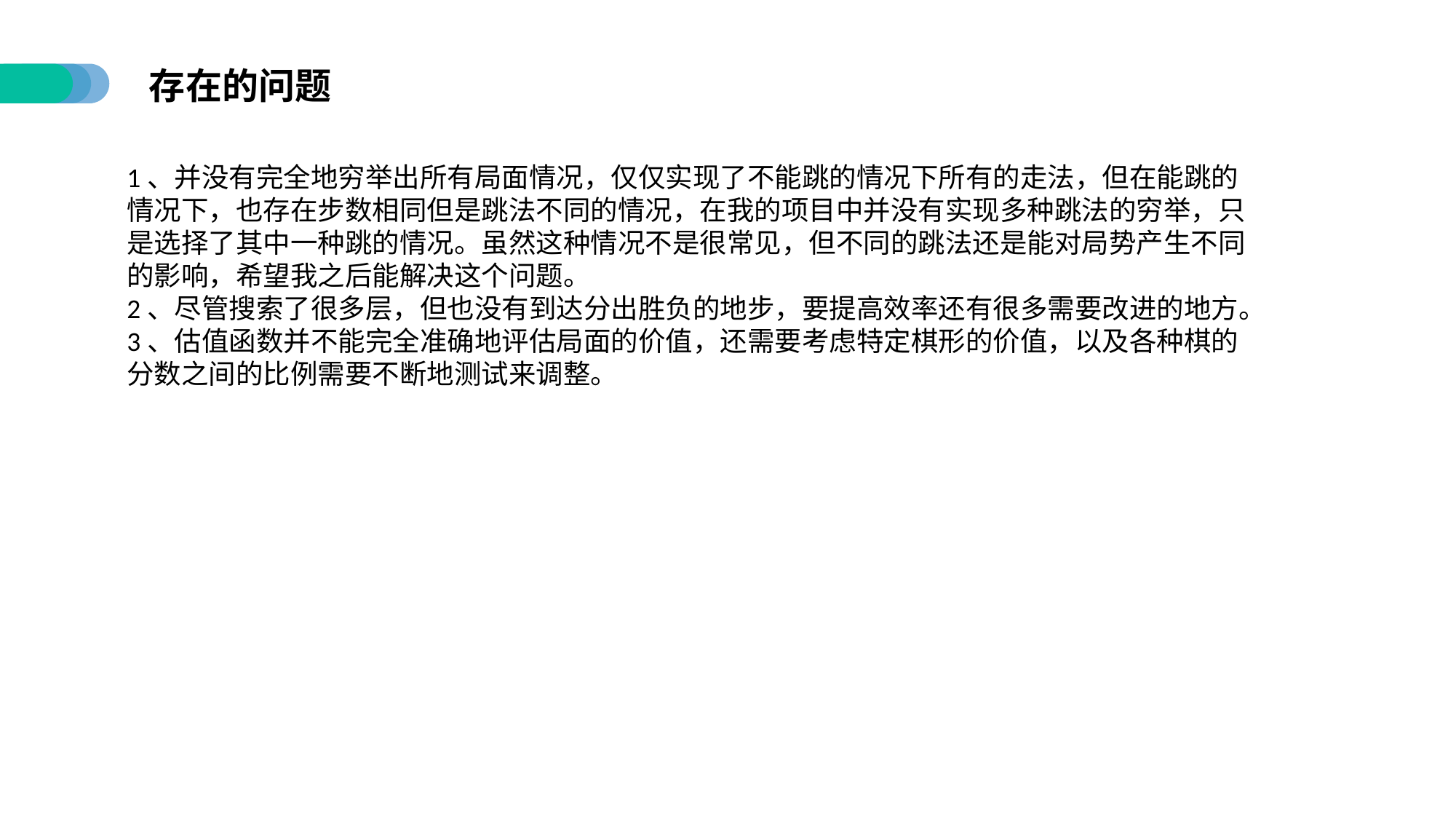

存在的问题

1、并没有完全地穷举出所有局面情况，仅仅实现了不能跳的情况下所有的走法，但在能跳的情况下，也存在步数相同但是跳法不同的情况，在我的项目中并没有实现多种跳法的穷举，只是选择了其中一种跳的情况。虽然这种情况不是很常见，但不同的跳法还是能对局势产生不同的影响，希望我之后能解决这个问题。
2、尽管搜索了很多层，但也没有到达分出胜负的地步，要提高效率还有很多需要改进的地方。
3、估值函数并不能完全准确地评估局面的价值，还需要考虑特定棋形的价值，以及各种棋的分数之间的比例需要不断地测试来调整。